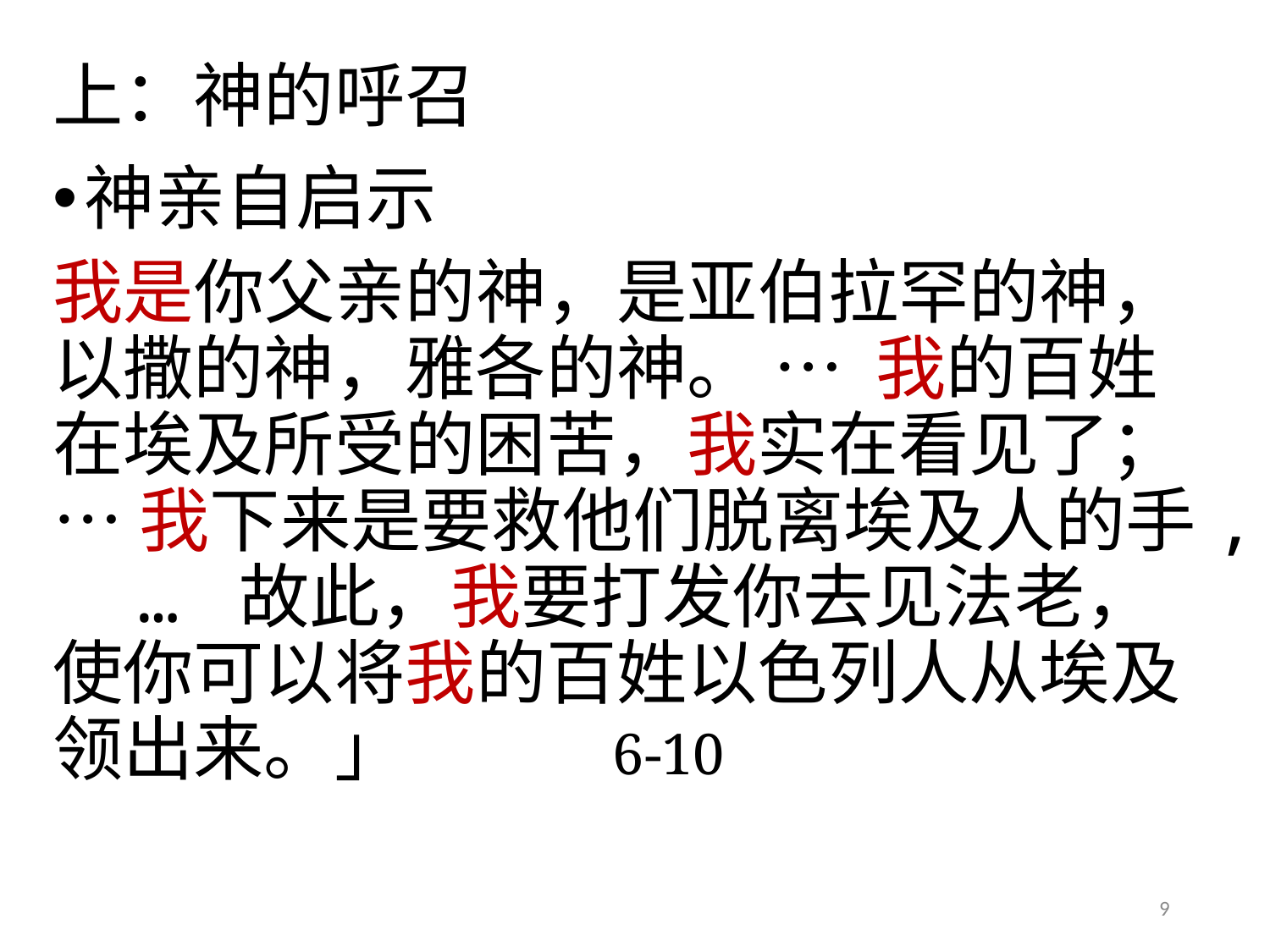

# 上：神的呼召
神亲自启示
我是你父亲的神，是亚伯拉罕的神，以撒的神，雅各的神。 …  我的百姓在埃及所受的困苦，我实在看见了； … 我下来是要救他们脱离埃及人的手,  … 故此，我要打发你去见法老，使你可以将我的百姓以色列人从埃及领出来。」            6-10
9